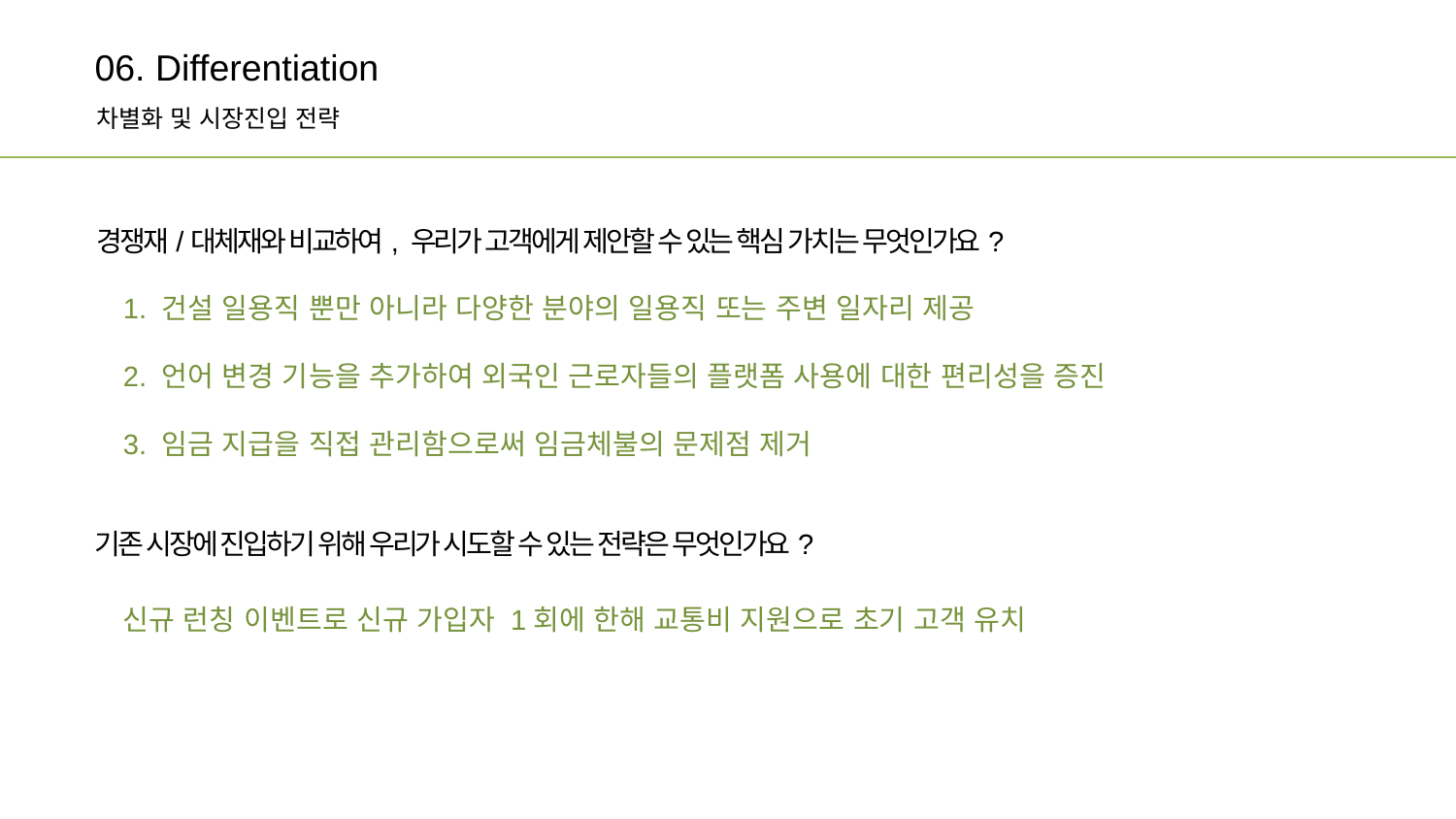

06. Differentiation
차별화 및 시장진입 전략
경쟁재/대체재와 비교하여, 우리가 고객에게 제안할 수 있는 핵심 가치는 무엇인가요?
1. 건설 일용직 뿐만 아니라 다양한 분야의 일용직 또는 주변 일자리 제공

2. 언어 변경 기능을 추가하여 외국인 근로자들의 플랫폼 사용에 대한 편리성을 증진

3. 임금 지급을 직접 관리함으로써 임금체불의 문제점 제거
기존 시장에 진입하기 위해 우리가 시도할 수 있는 전략은 무엇인가요?
신규 런칭 이벤트로 신규 가입자 1회에 한해 교통비 지원으로 초기 고객 유치